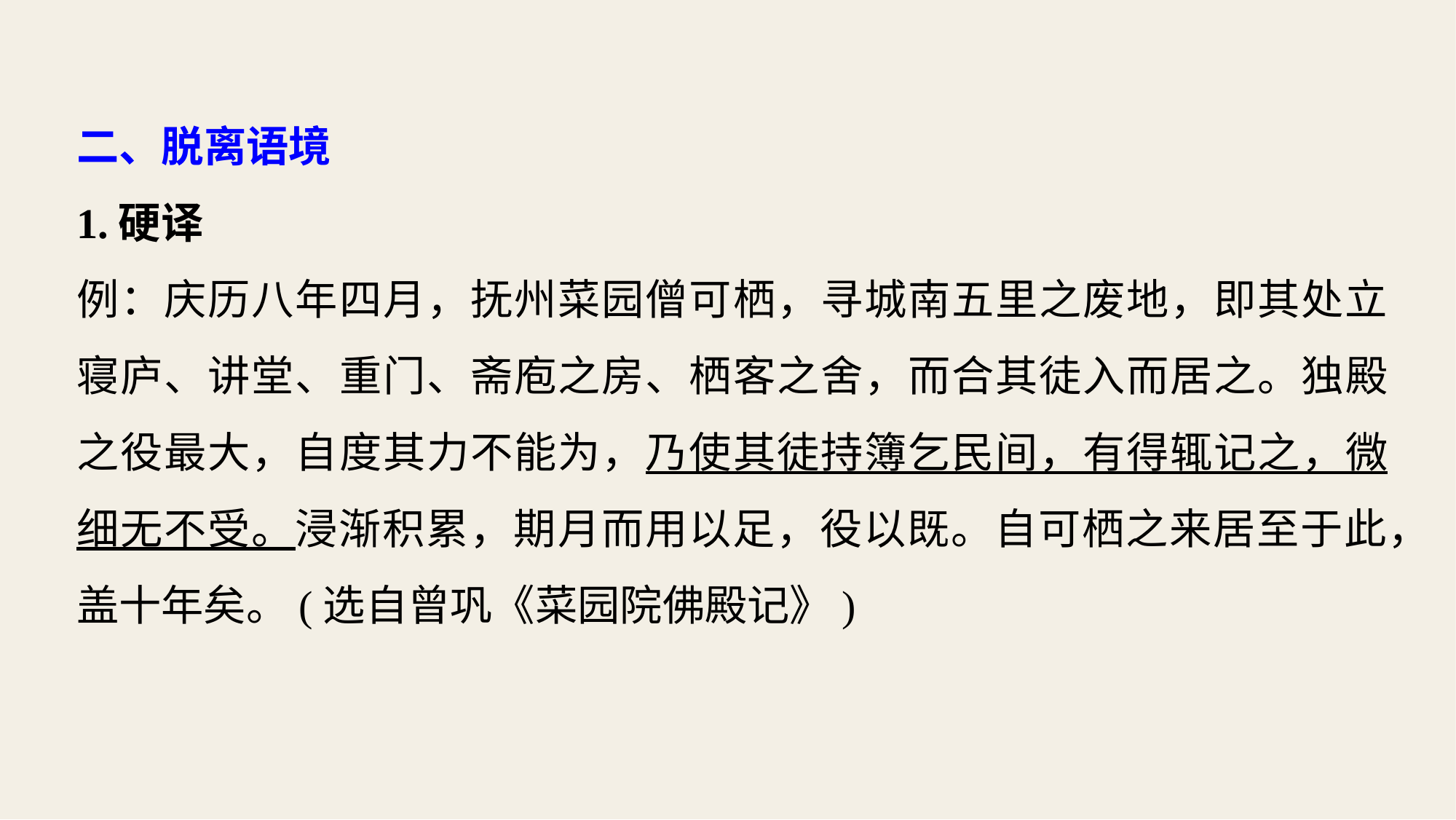

二、脱离语境
1.硬译
例：庆历八年四月，抚州菜园僧可栖，寻城南五里之废地，即其处立寝庐、讲堂、重门、斋庖之房、栖客之舍，而合其徒入而居之。独殿之役最大，自度其力不能为，乃使其徒持簿乞民间，有得辄记之，微细无不受。浸渐积累，期月而用以足，役以既。自可栖之来居至于此，盖十年矣。(选自曾巩《菜园院佛殿记》)